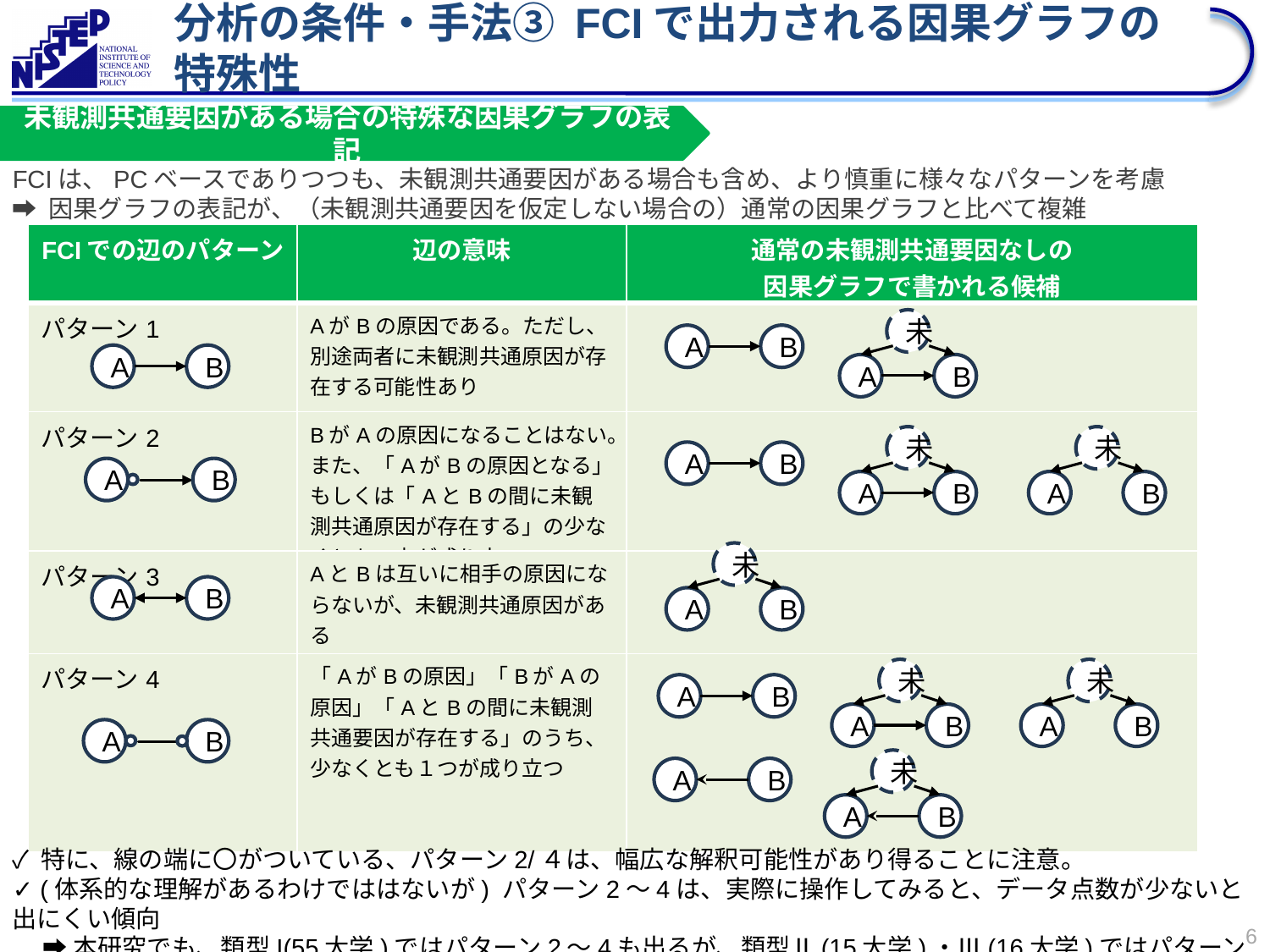

# 分析の条件・手法③ FCIで出力される因果グラフの特殊性
未観測共通要因がある場合の特殊な因果グラフの表記
FCIは、PCベースでありつつも、未観測共通要因がある場合も含め、より慎重に様々なパターンを考慮
➡ 因果グラフの表記が、（未観測共通要因を仮定しない場合の）通常の因果グラフと比べて複雑
| FCIでの辺のパターン | 辺の意味 | 通常の未観測共通要因なしの 因果グラフで書かれる候補 |
| --- | --- | --- |
| パターン1 | AがBの原因である。ただし、別途両者に未観測共通原因が存在する可能性あり |  |
| パターン2 | BがAの原因になることはない。また、「AがBの原因となる」もしくは「AとBの間に未観測共通原因が存在する」の少なくとも一方が成り立つ |  |
| パターン3 | AとBは互いに相手の原因にならないが、未観測共通原因がある |  |
| パターン4 | 「AがBの原因」「BがAの原因」「AとBの間に未観測共通要因が存在する」のうち、少なくとも１つが成り立つ |  |
未
A
B
A
B
A
B
未
A
B
未
A
B
A
B
A
B

未
A
B
A
B
未
A
B
未
A
B
A
B
A
B

未
A
B
A
B
✓ 特に、線の端に〇がついている、パターン2/４は、幅広な解釈可能性があり得ることに注意。
✓ (体系的な理解があるわけでははないが) パターン2～4は、実際に操作してみると、データ点数が少ないと出にくい傾向
　 ➡ 本研究でも、類型I(55大学)ではパターン2～4も出るが、類型Ⅱ(15大学)・Ⅲ(16大学)ではパターン1のみになりがち
6